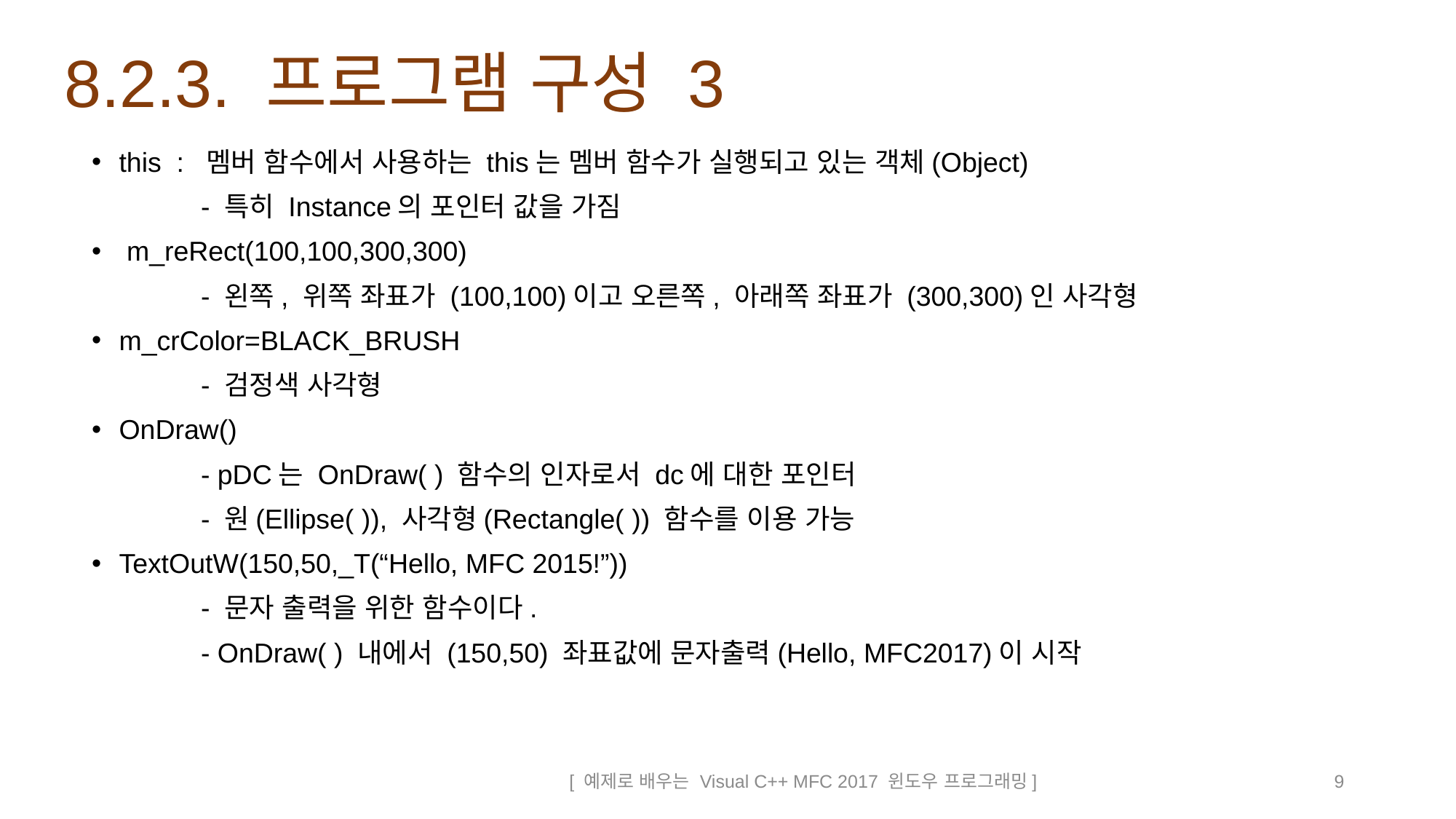

# 8.2.3. 프로그램 구성 3
this  :  멤버 함수에서 사용하는 this는 멤버 함수가 실행되고 있는 객체(Object)
 	- 특히 Instance의 포인터 값을 가짐
 m_reRect(100,100,300,300)
	- 왼쪽, 위쪽 좌표가 (100,100)이고 오른쪽, 아래쪽 좌표가 (300,300)인 사각형
m_crColor=BLACK_BRUSH
	- 검정색 사각형
OnDraw()
	- pDC는 OnDraw( ) 함수의 인자로서 dc에 대한 포인터
	- 원(Ellipse( )), 사각형(Rectangle( )) 함수를 이용 가능
TextOutW(150,50,_T(“Hello, MFC 2015!”))
	- 문자 출력을 위한 함수이다.
	- OnDraw( ) 내에서 (150,50) 좌표값에 문자출력(Hello, MFC2017)이 시작
[ 예제로 배우는 Visual C++ MFC 2017 윈도우 프로그래밍]
9